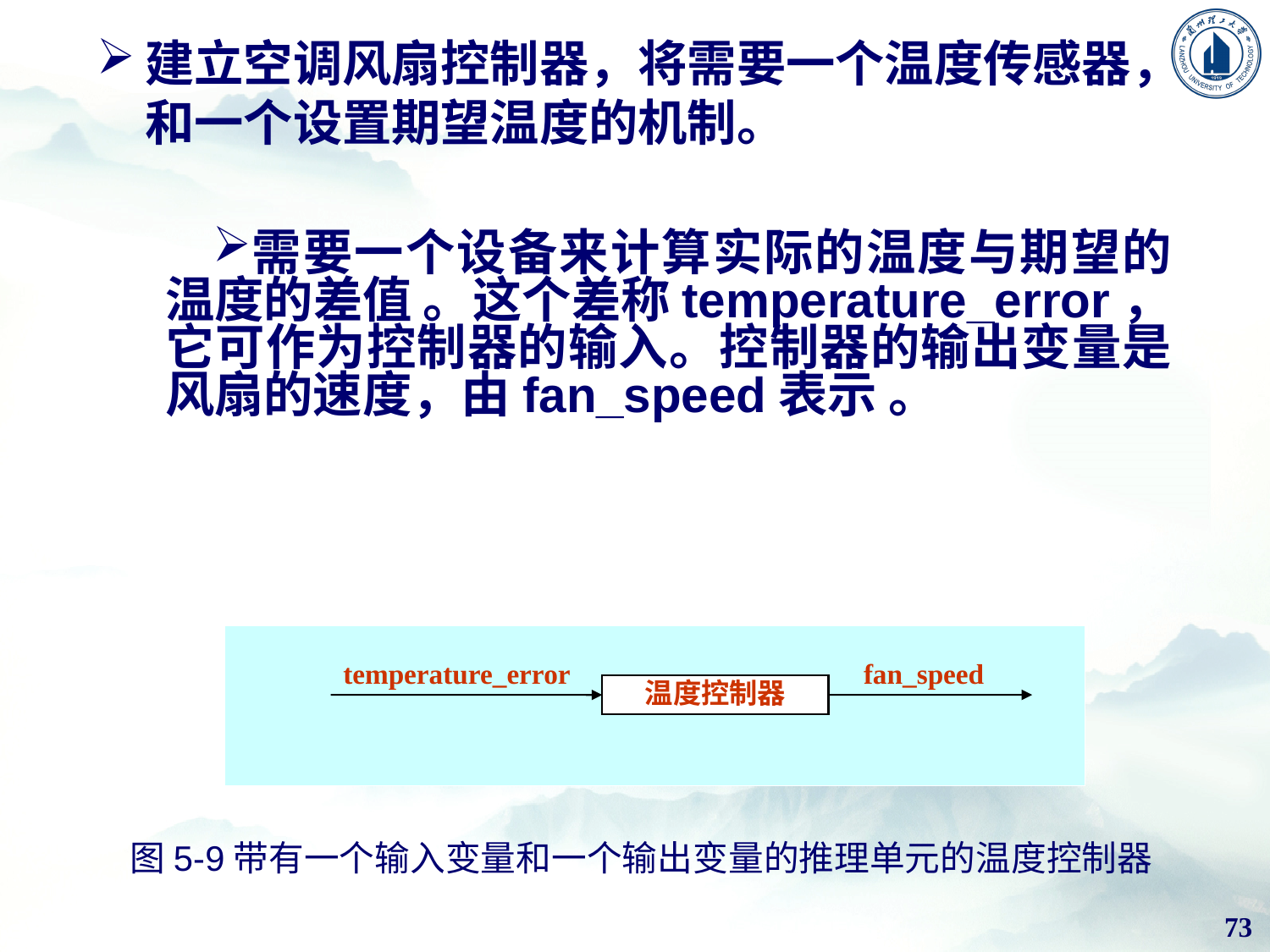

建立空调风扇控制器，将需要一个温度传感器，和一个设置期望温度的机制。

需要一个设备来计算实际的温度与期望的温度的差值 。这个差称temperature_error，它可作为控制器的输入。控制器的输出变量是风扇的速度，由fan_speed表示 。

temperature_error
fan_speed
温度控制器

图5-9带有一个输入变量和一个输出变量的推理单元的温度控制器
73